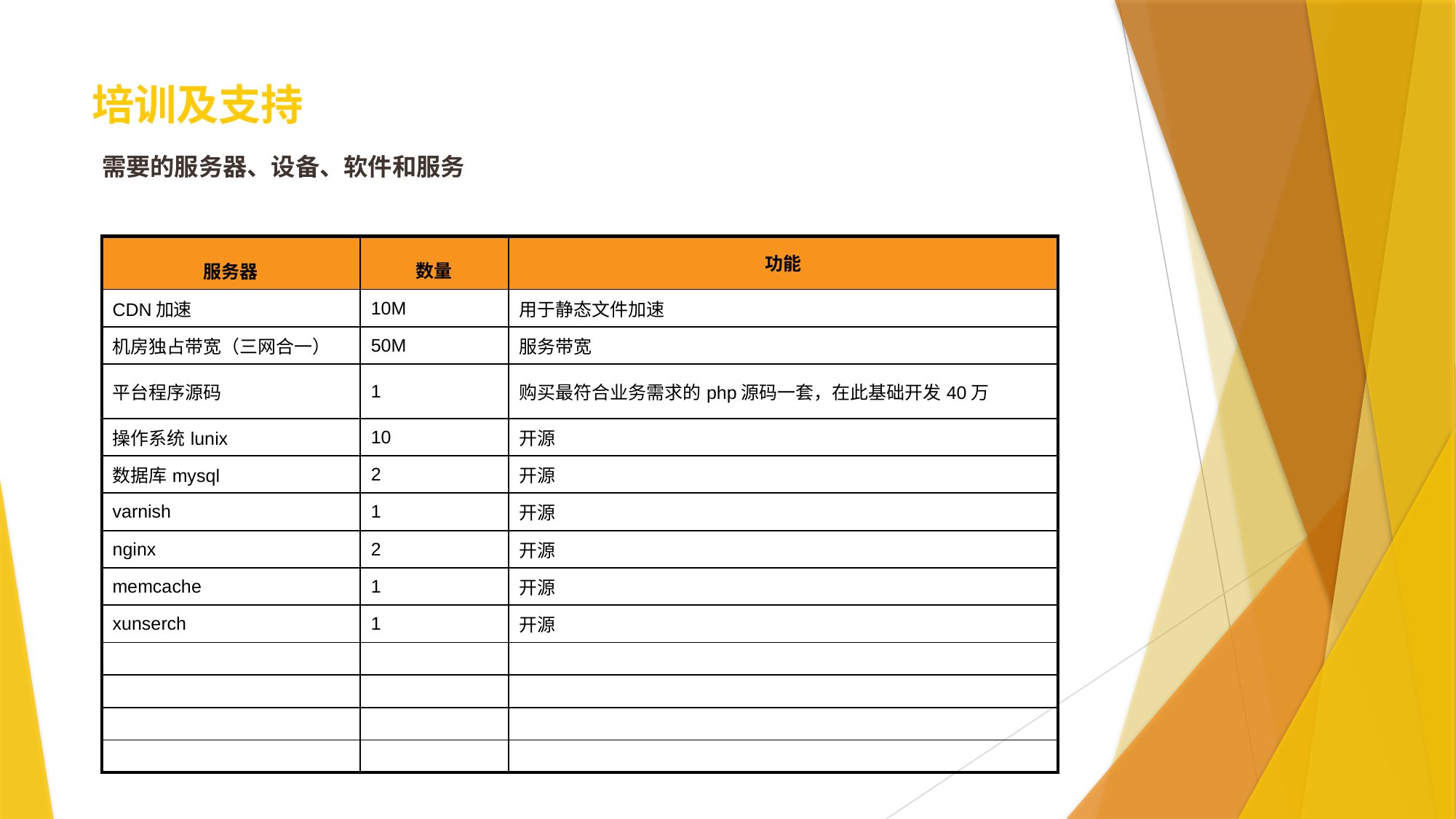

# 培训及支持
需要的服务器、设备、软件和服务

| 服务器 | 数量 | 功能 |
| --- | --- | --- |
| CDN加速 | 10M | 用于静态文件加速 |
| 机房独占带宽（三网合一） | 50M | 服务带宽 |
| 平台程序源码 | 1 | 购买最符合业务需求的php源码一套，在此基础开发40万 |
| 操作系统lunix | 10 | 开源 |
| 数据库mysql | 2 | 开源 |
| varnish | 1 | 开源 |
| nginx | 2 | 开源 |
| memcache | 1 | 开源 |
| xunserch | 1 | 开源 |
|  |  |  |
|  |  |  |
|  |  |  |
|  |  |  |